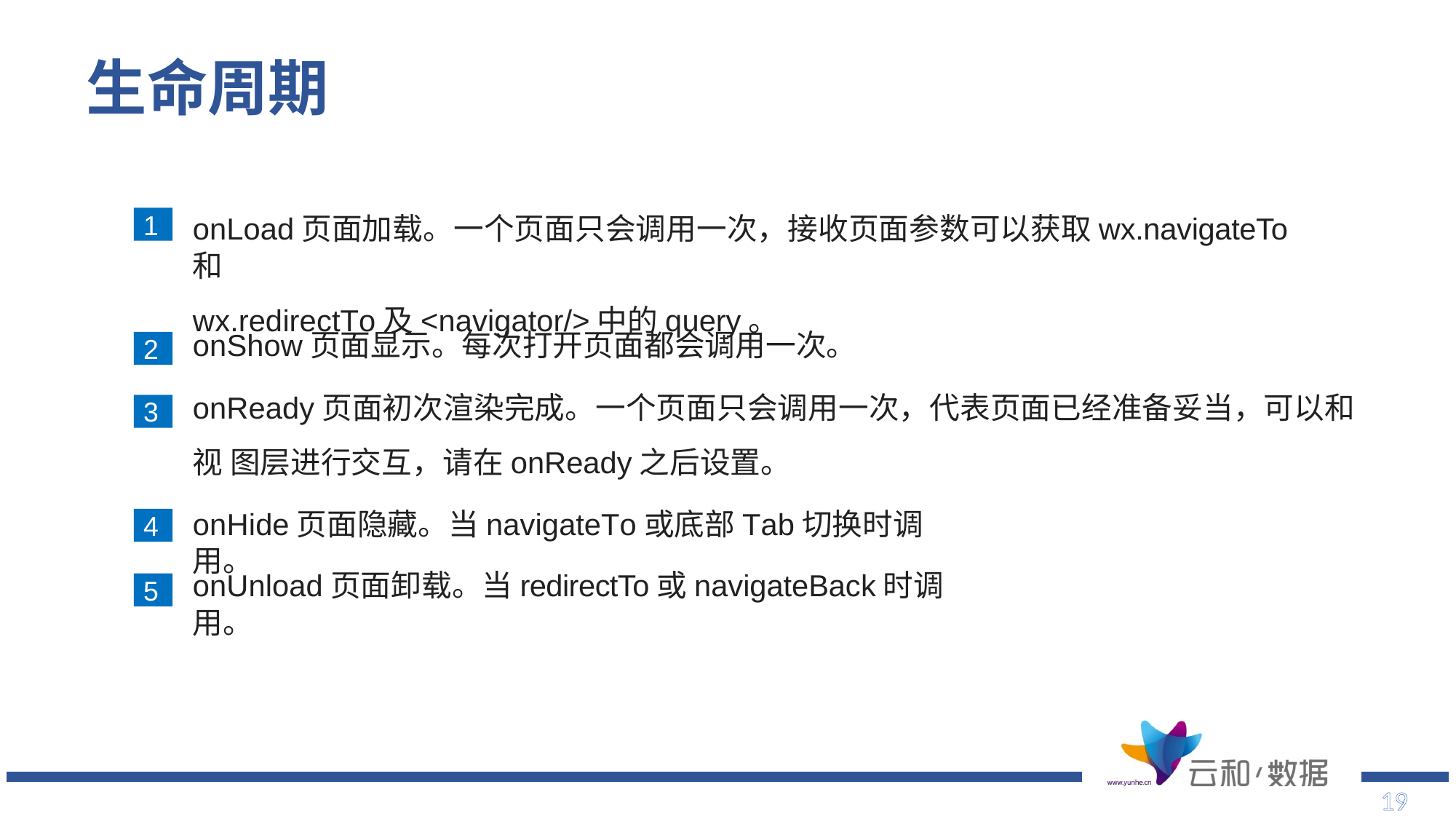

# 生命周期
1
onLoad页面加载。一个页面只会调用一次，接收页面参数可以获取wx.navigateTo和
wx.redirectTo及<navigator/>中的query。
onShow页面显示。每次打开页面都会调用一次。
2
onReady页面初次渲染完成。一个页面只会调用一次，代表页面已经准备妥当，可以和视 图层进行交互，请在onReady之后设置。
3
onHide页面隐藏。当navigateTo或底部Tab切换时调用。
4
onUnload页面卸载。当redirectTo或navigateBack时调用。
5